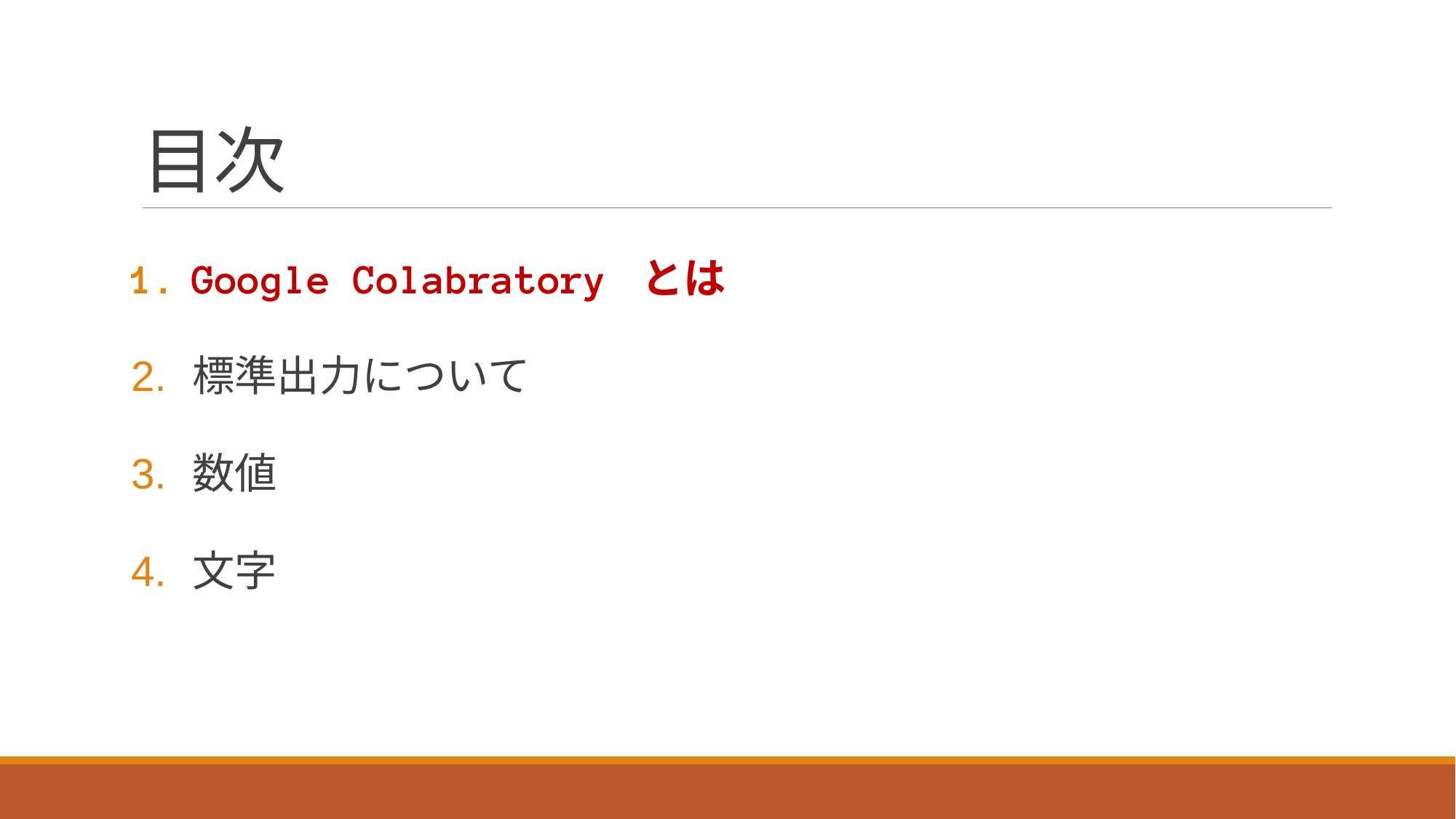

# 目次
Google Colabratory とは
標準出力について
数値
文字